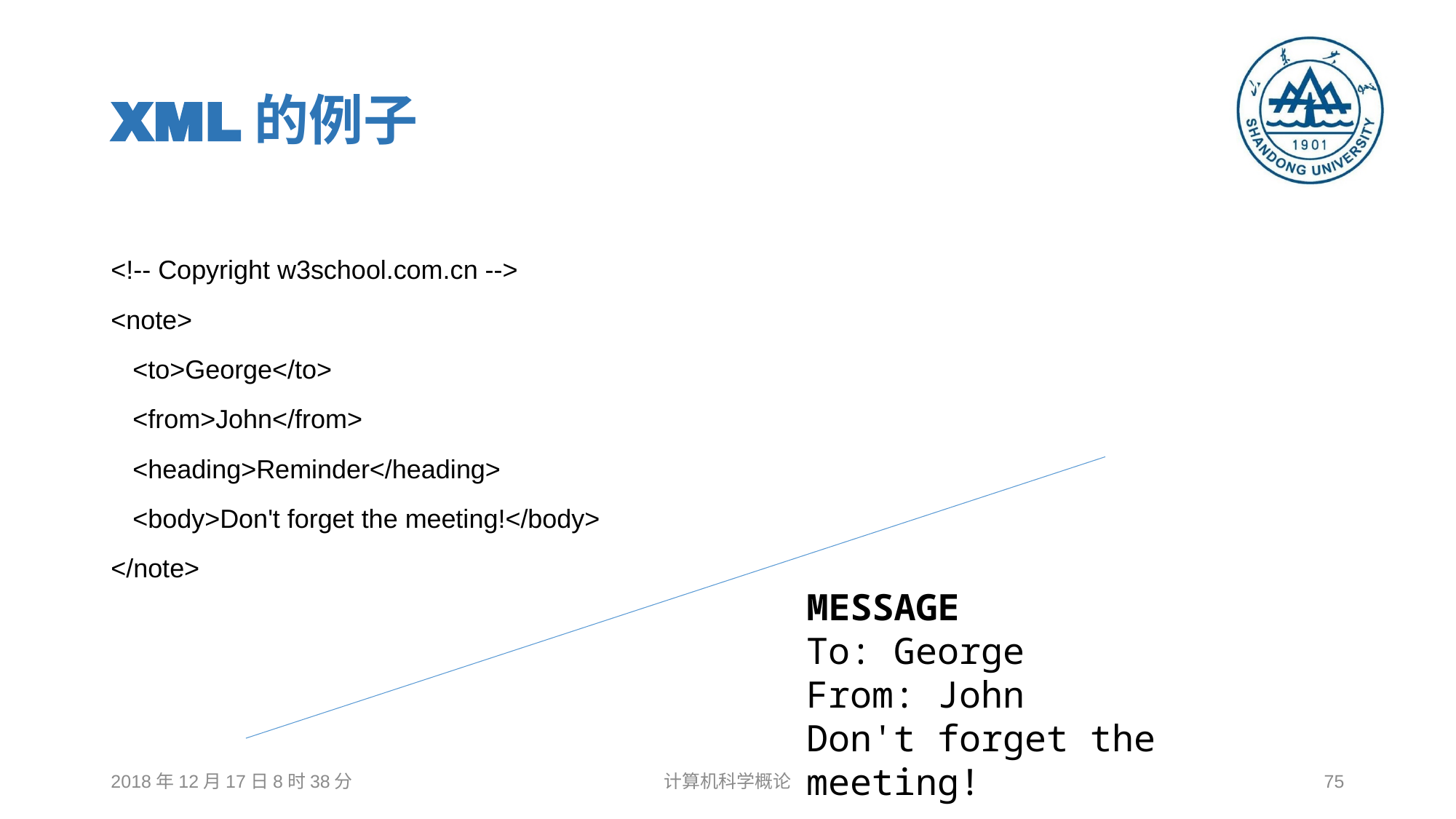

# XML的例子
<!-- Copyright w3school.com.cn -->
<note>
   <to>George</to>
   <from>John</from>
   <heading>Reminder</heading>
   <body>Don't forget the meeting!</body>
</note>
MESSAGE
To: George
From: John
Don't forget the meeting!
2018年12月17日8时38分
计算机科学概论
75